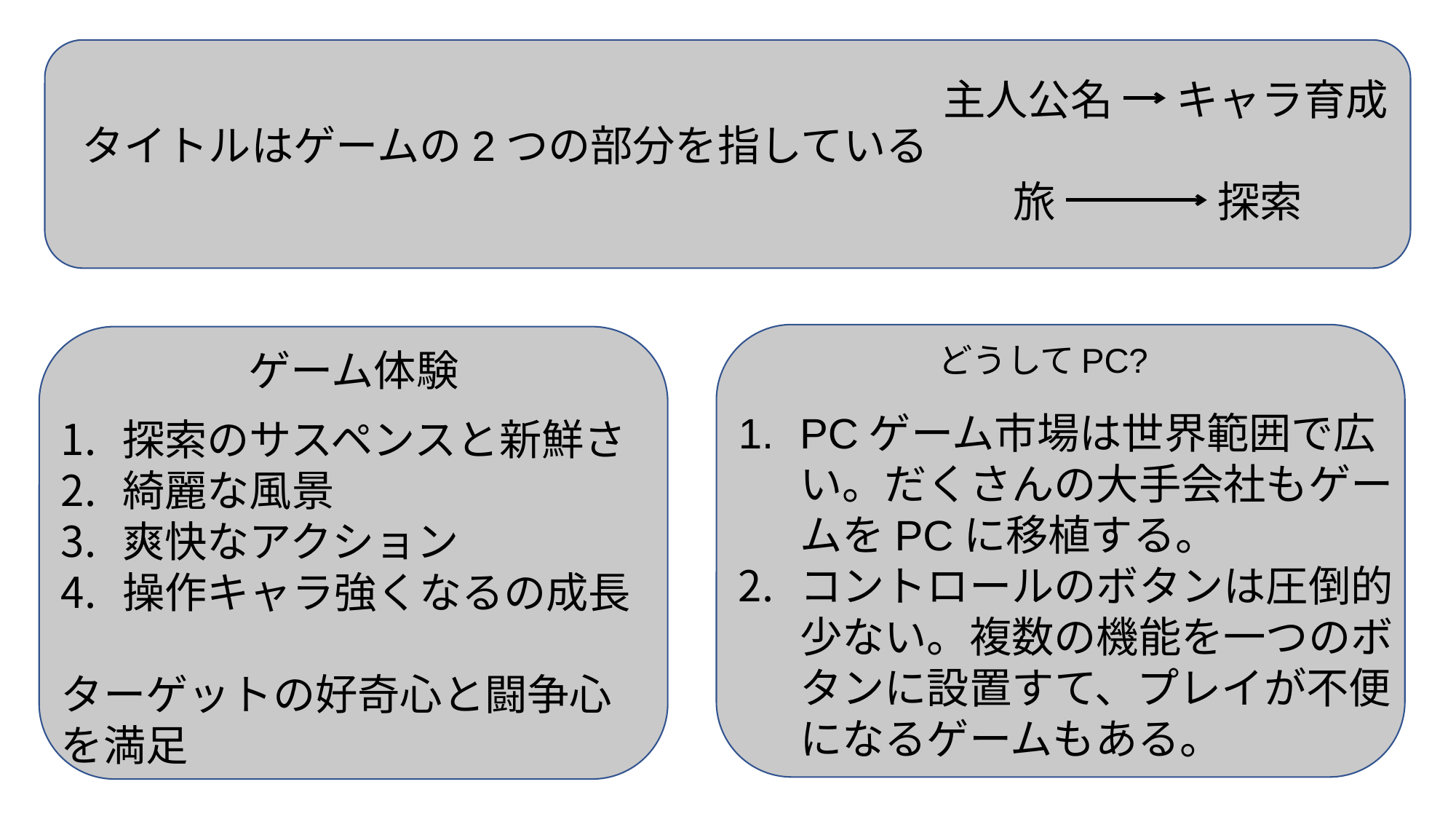

タイトルはゲームの2つの部分を指している
主人公名
キャラ育成
旅
探索

ゲーム体験
どうしてPC?
PCゲーム市場は世界範囲で広い。だくさんの大手会社もゲームをPCに移植する。
コントロールのボタンは圧倒的少ない。複数の機能を一つのボタンに設置すて、プレイが不便になるゲームもある。
探索のサスペンスと新鮮さ
綺麗な風景
爽快なアクション
操作キャラ強くなるの成長

ターゲットの好奇心と闘争心を満足